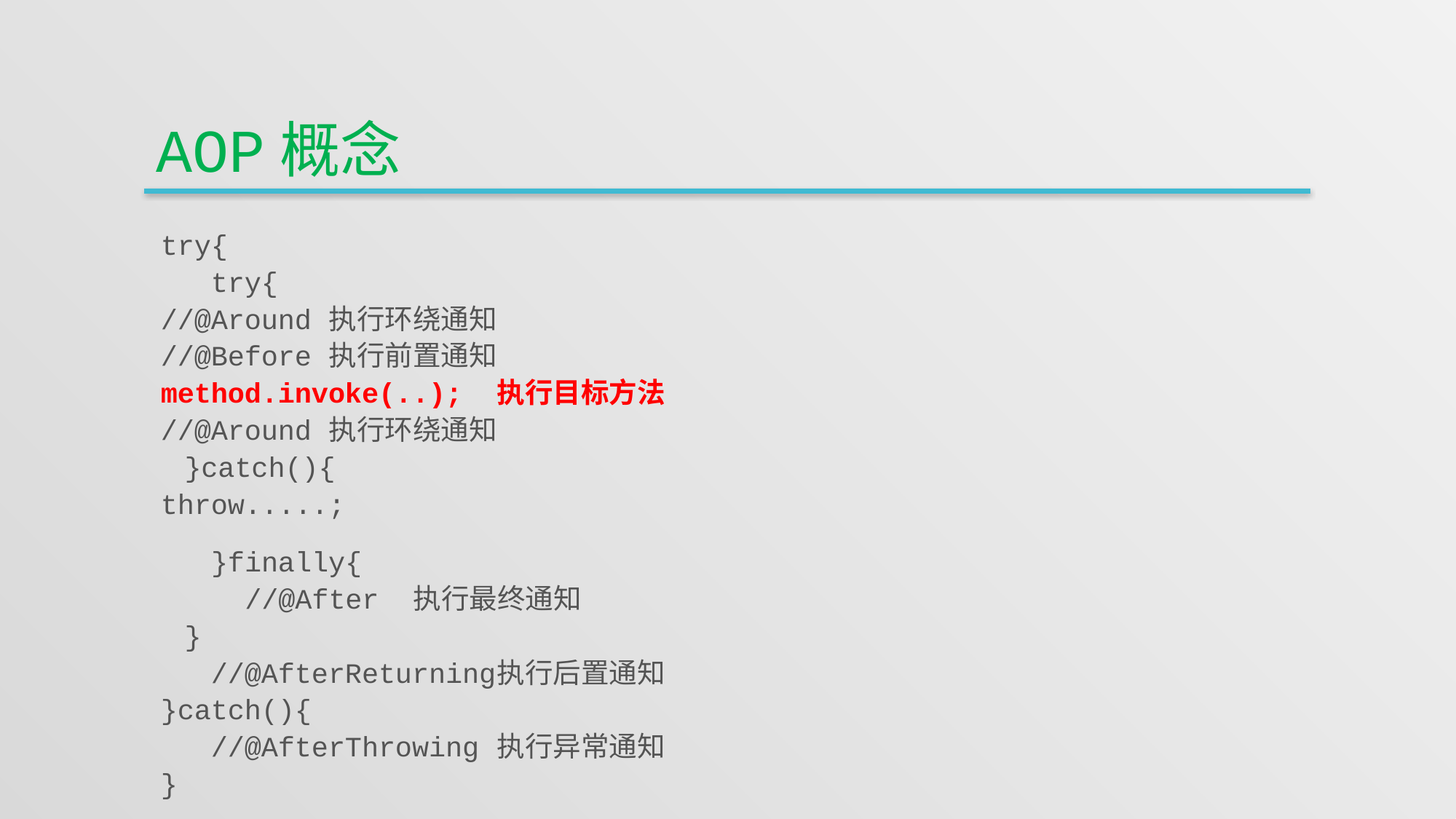

# AOP概念
try{
   try{
	//@Around		执行环绕通知
	//@Before 		执行前置通知
	method.invoke(..);	执行目标方法
	//@Around		执行环绕通知
   }catch(){
	throw.....;
   }finally{
     	//@After		执行最终通知
   }
   //@AfterReturning	执行后置通知
}catch(){
   //@AfterThrowing	执行异常通知
}